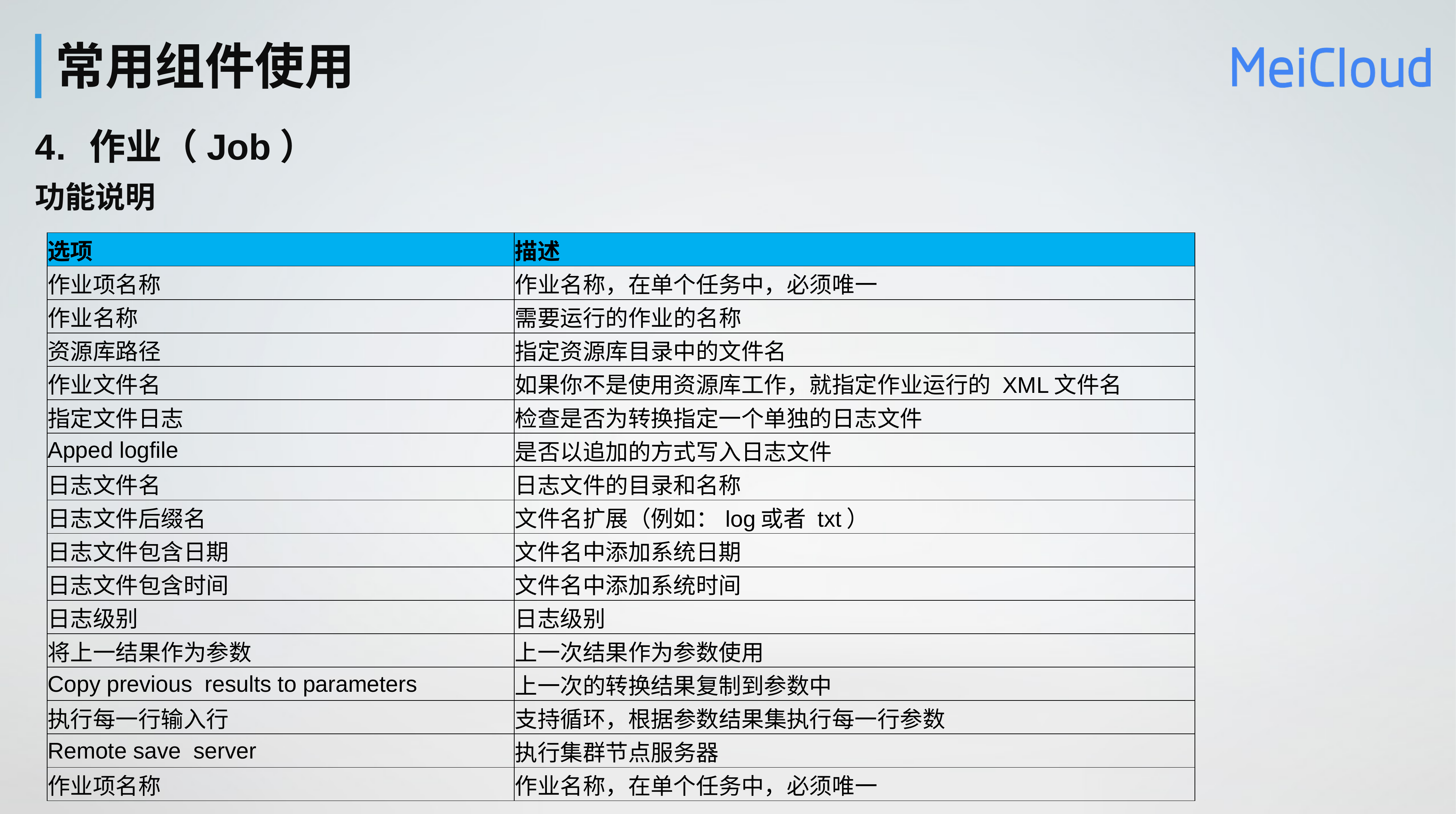

# 常用组件使用

作业（Job）
功能说明

| 选项 | 描述 |
| --- | --- |
| 作业项名称 | 作业名称，在单个任务中，必须唯一 |
| 作业名称 | 需要运行的作业的名称 |
| 资源库路径 | 指定资源库目录中的文件名 |
| 作业文件名 | 如果你不是使用资源库工作，就指定作业运行的 XML文件名 |
| 指定文件日志 | 检查是否为转换指定一个单独的日志文件 |
| Apped logfile | 是否以追加的方式写入日志文件 |
| 日志文件名 | 日志文件的目录和名称 |
| 日志文件后缀名 | 文件名扩展（例如：log或者 txt） |
| 日志文件包含日期 | 文件名中添加系统日期 |
| 日志文件包含时间 | 文件名中添加系统时间 |
| 日志级别 | 日志级别 |
| 将上一结果作为参数 | 上一次结果作为参数使用 |
| Copy previous  results to parameters | 上一次的转换结果复制到参数中 |
| 执行每一行输入行 | 支持循环，根据参数结果集执行每一行参数 |
| Remote save  server | 执行集群节点服务器 |
| 作业项名称 | 作业名称，在单个任务中，必须唯一 |